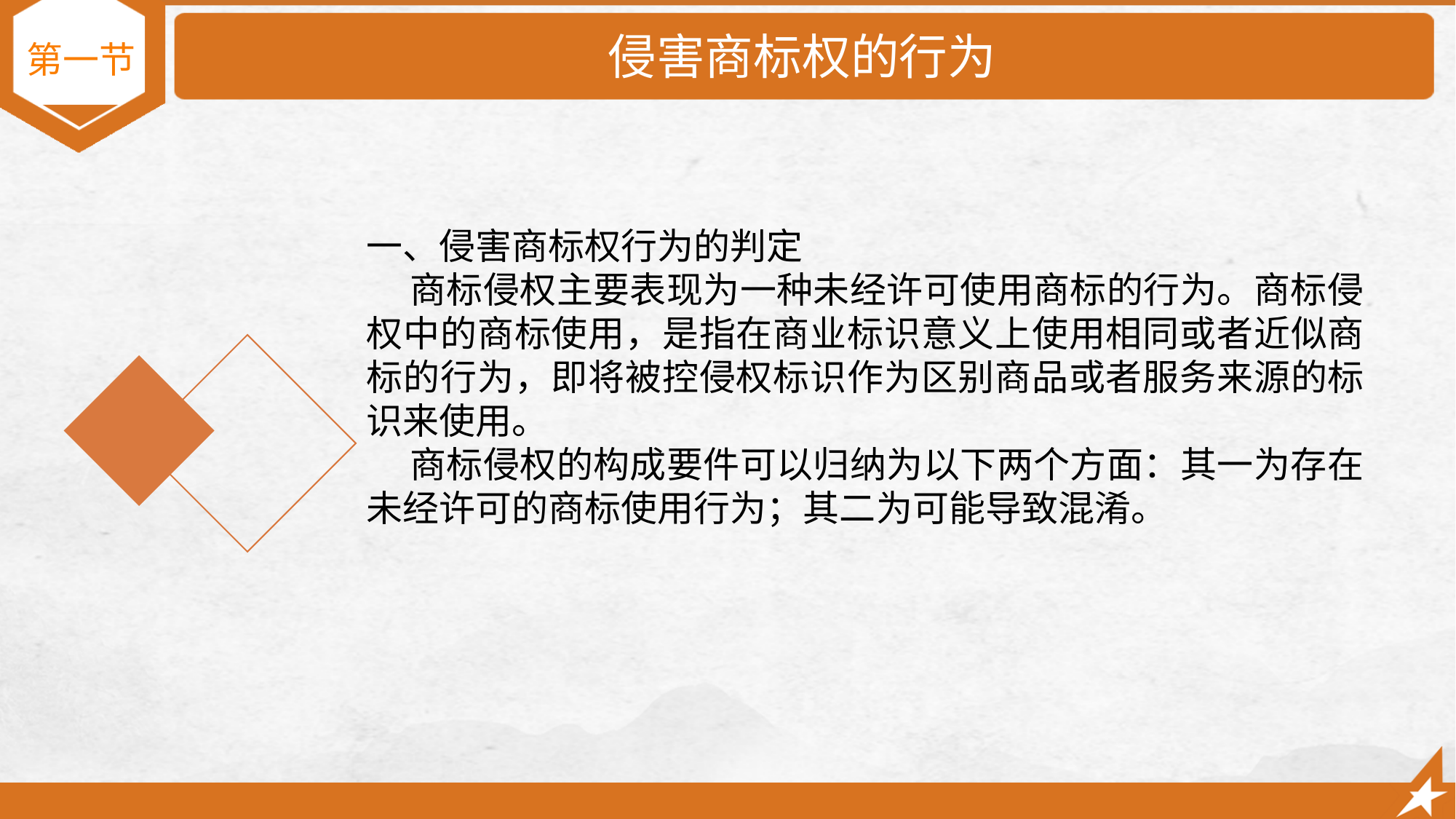

# 侵害商标权的行为
第一节
一、侵害商标权行为的判定
    商标侵权主要表现为一种未经许可使用商标的行为。商标侵权中的商标使用，是指在商业标识意义上使用相同或者近似商标的行为，即将被控侵权标识作为区别商品或者服务来源的标识来使用。
    商标侵权的构成要件可以归纳为以下两个方面：其一为存在未经许可的商标使用行为；其二为可能导致混淆。